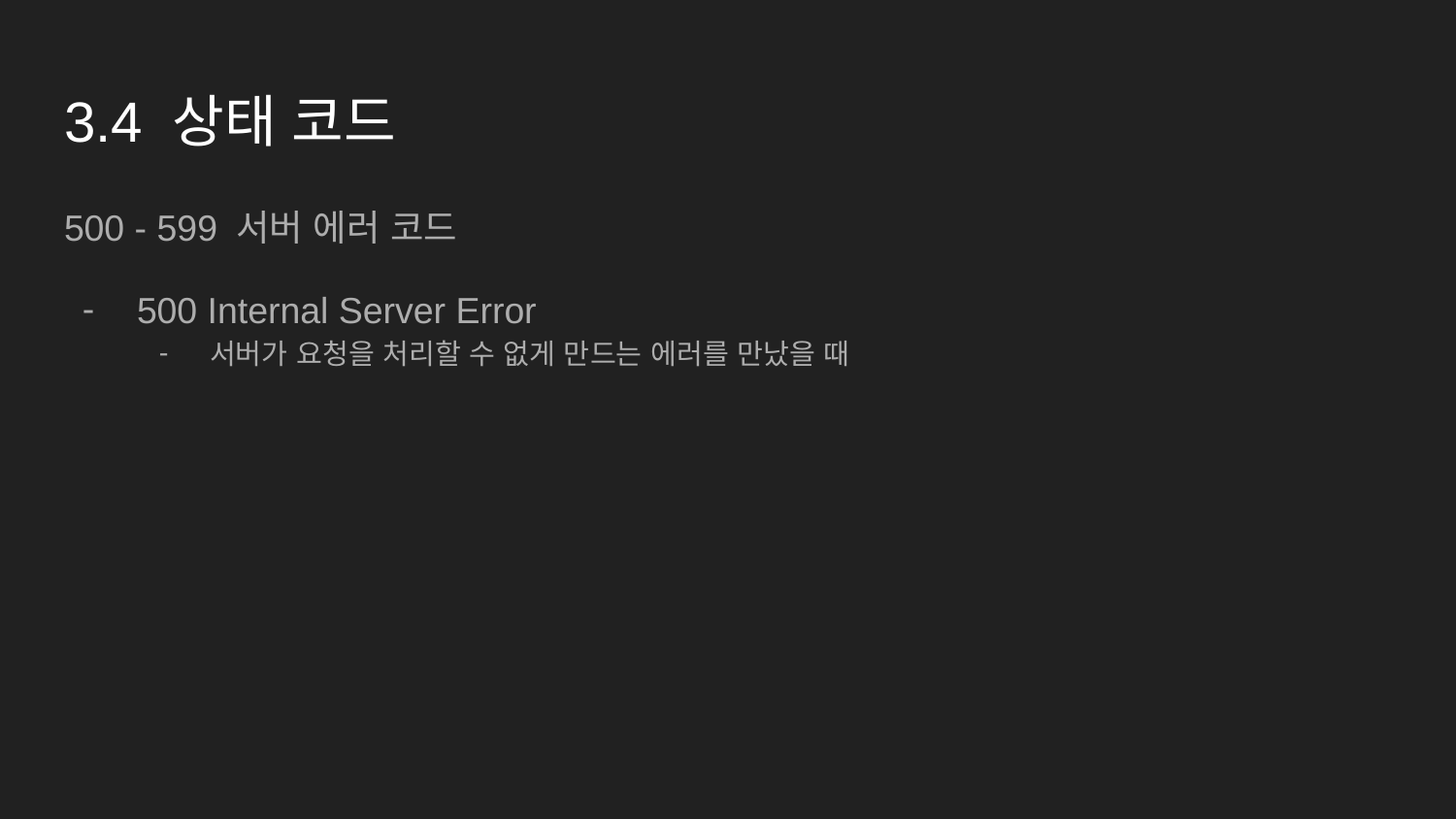

# 3.4 상태 코드
500 - 599 서버 에러 코드
500 Internal Server Error
서버가 요청을 처리할 수 없게 만드는 에러를 만났을 때